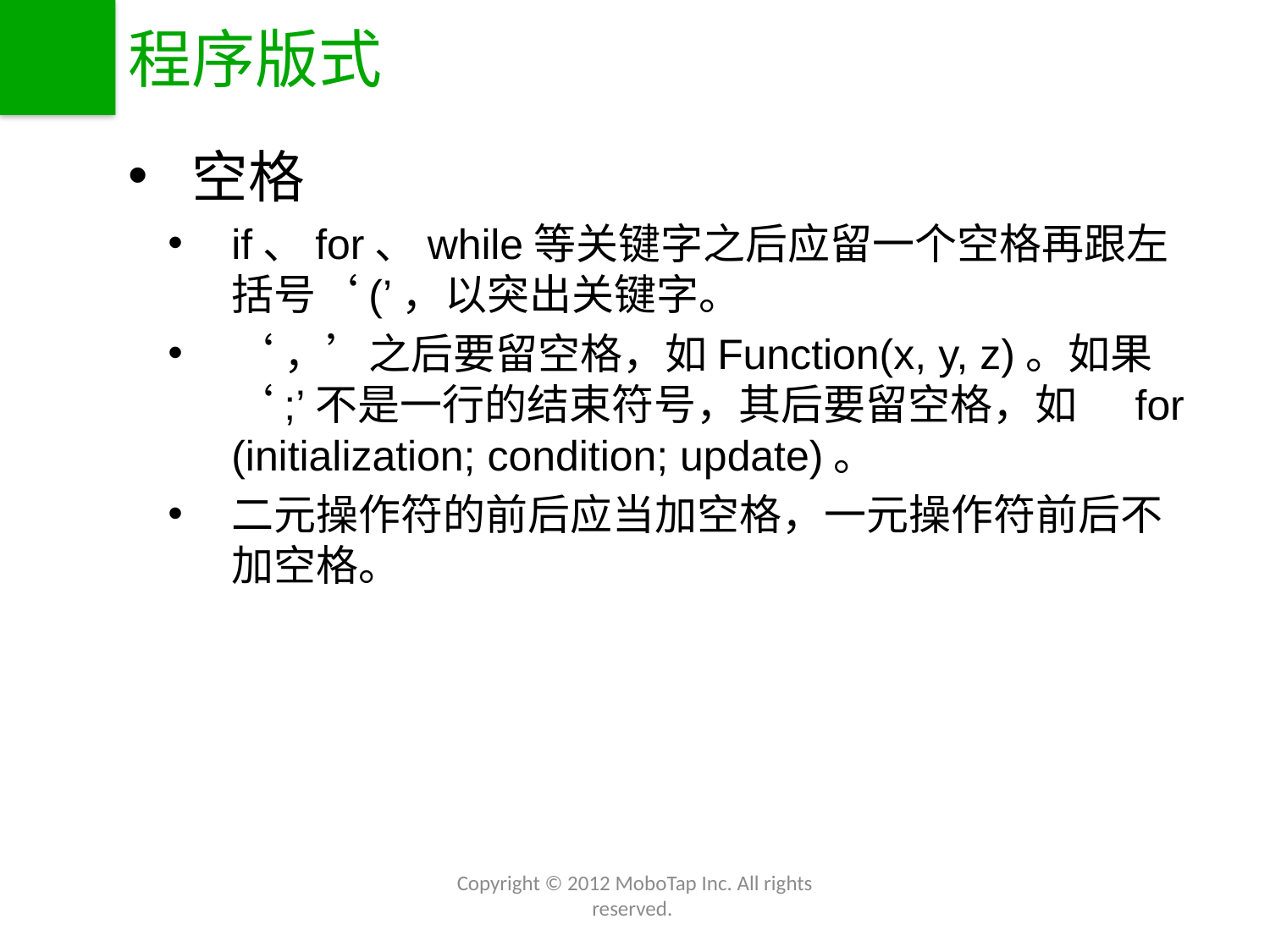

# 程序版式
空格
if、for、while等关键字之后应留一个空格再跟左括号‘(’，以突出关键字。
‘，’之后要留空格，如Function(x, y, z)。如果‘;’不是一行的结束符号，其后要留空格，如     for (initialization; condition; update)。
二元操作符的前后应当加空格，一元操作符前后不加空格。
Copyright © 2012 MoboTap Inc. All rights reserved.